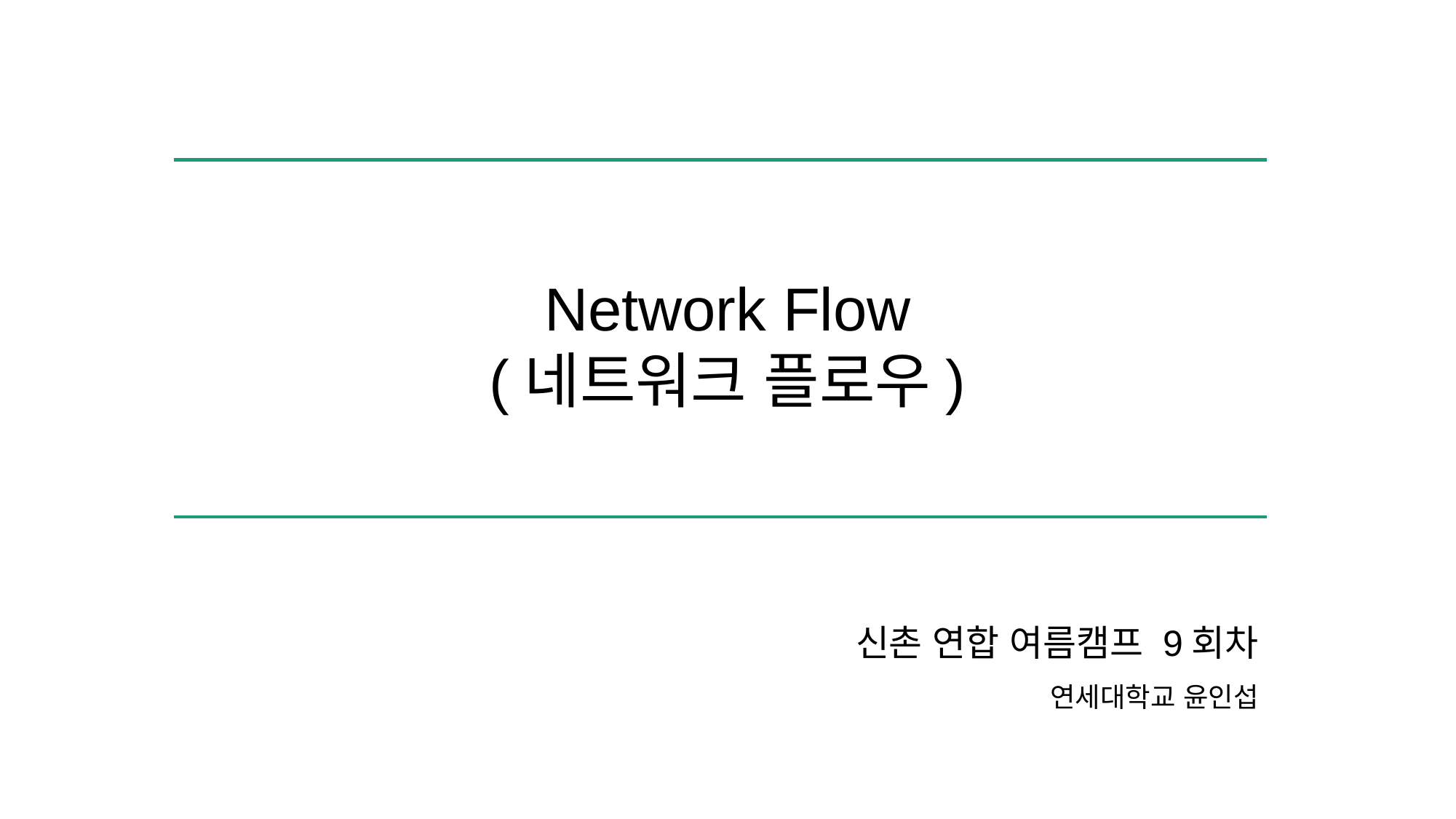

Network Flow
(네트워크 플로우)
신촌 연합 여름캠프 9회차
연세대학교 윤인섭